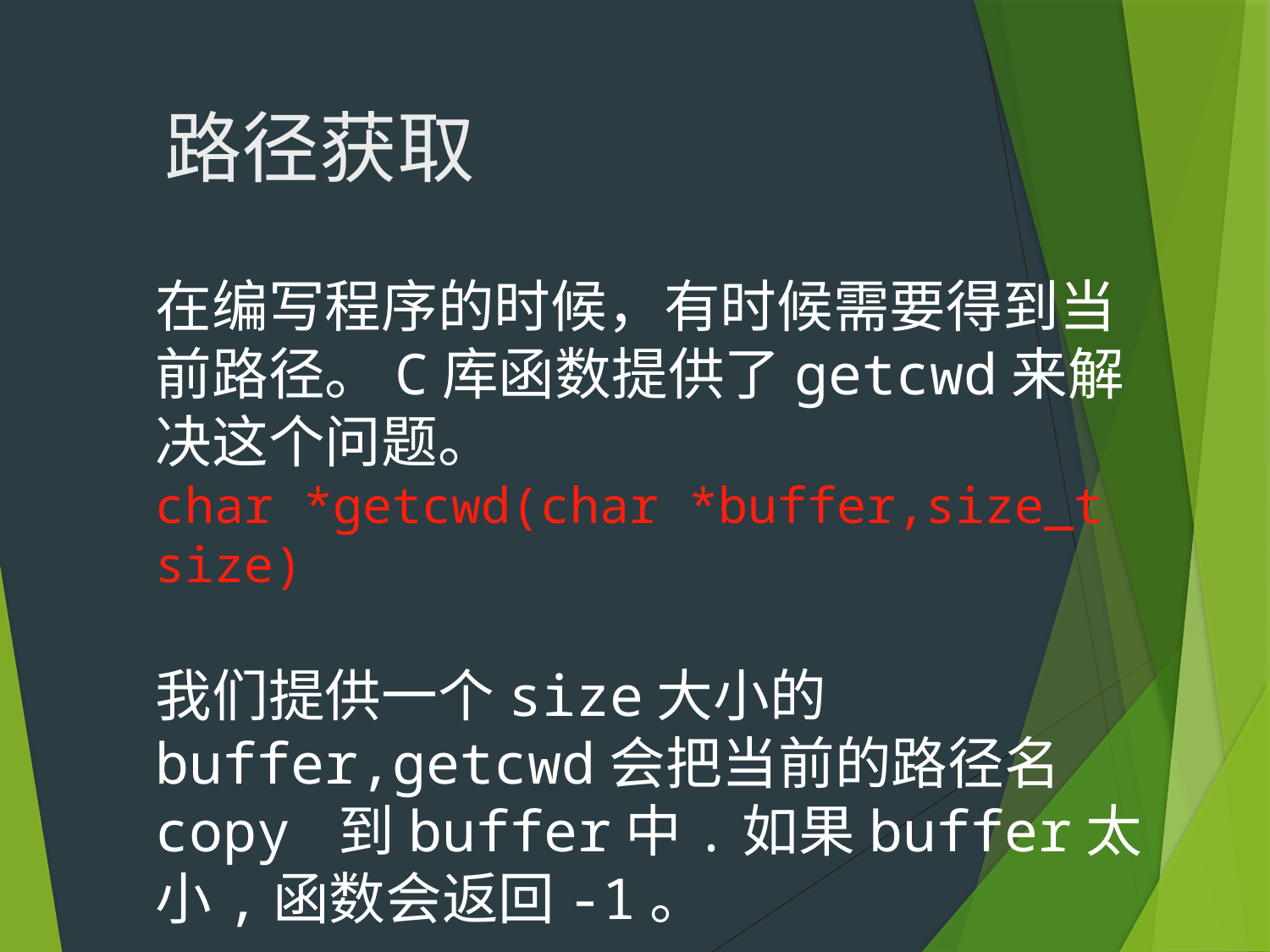

路径获取
	在编写程序的时候，有时候需要得到当前路径。C库函数提供了getcwd来解决这个问题。
char *getcwd(char *buffer,size_t size)
我们提供一个size大小的buffer,getcwd会把当前的路径名copy 到buffer中.如果buffer太小,函数会返回-1。